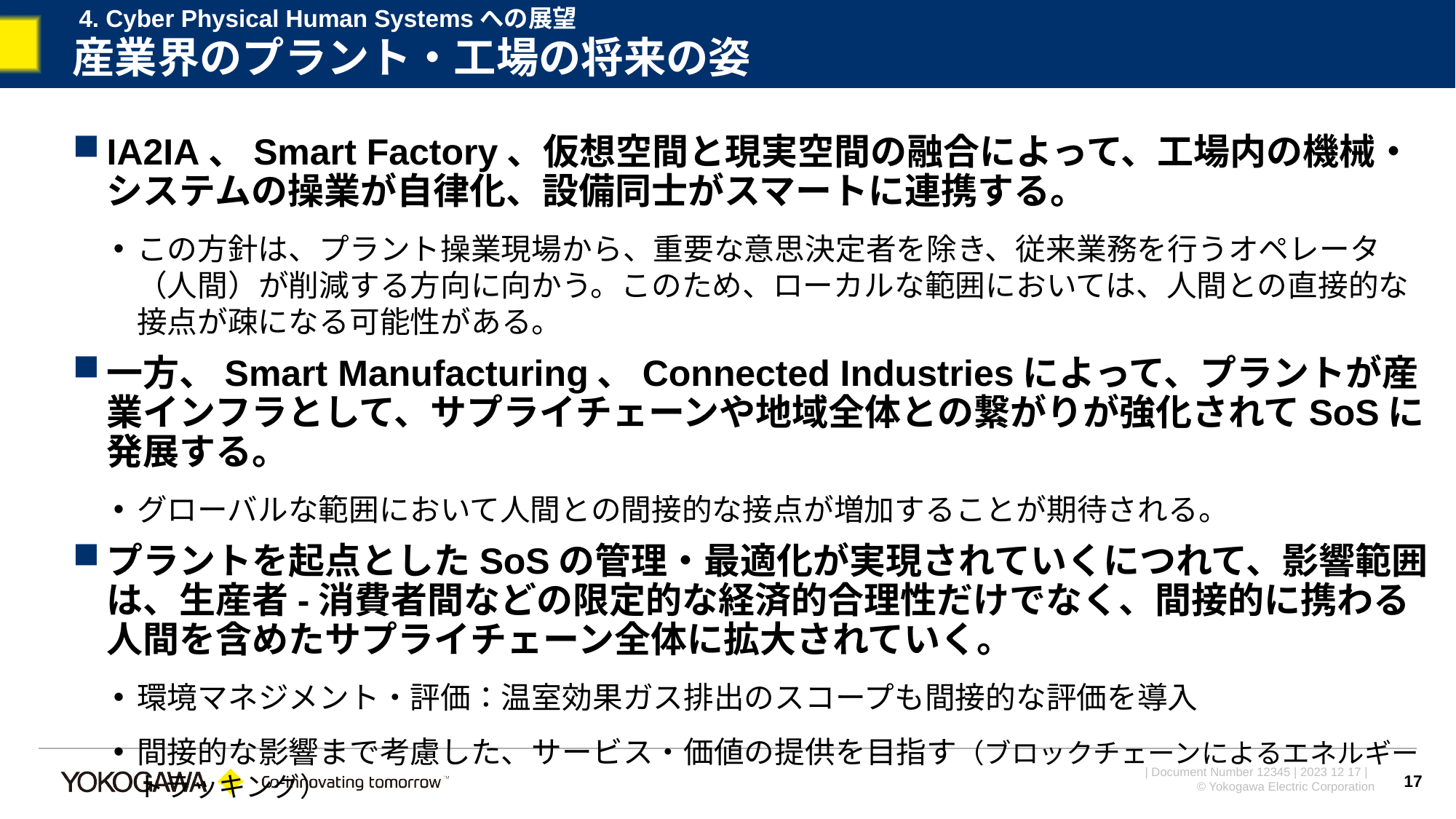

4. Cyber Physical Human Systemsへの展望
産業界のプラント・工場の将来の姿
IA2IA、Smart Factory、仮想空間と現実空間の融合によって、工場内の機械・システムの操業が自律化、設備同士がスマートに連携する。
この方針は、プラント操業現場から、重要な意思決定者を除き、従来業務を行うオペレータ（人間）が削減する方向に向かう。このため、ローカルな範囲においては、人間との直接的な接点が疎になる可能性がある。
一方、Smart Manufacturing、Connected Industriesによって、プラントが産業インフラとして、サプライチェーンや地域全体との繋がりが強化されてSoSに発展する。
グローバルな範囲において人間との間接的な接点が増加することが期待される。
プラントを起点としたSoSの管理・最適化が実現されていくにつれて、影響範囲は、生産者-消費者間などの限定的な経済的合理性だけでなく、間接的に携わる人間を含めたサプライチェーン全体に拡大されていく。
環境マネジメント・評価：温室効果ガス排出のスコープも間接的な評価を導入
間接的な影響まで考慮した、サービス・価値の提供を目指す（ブロックチェーンによるエネルギートラッキング）
17